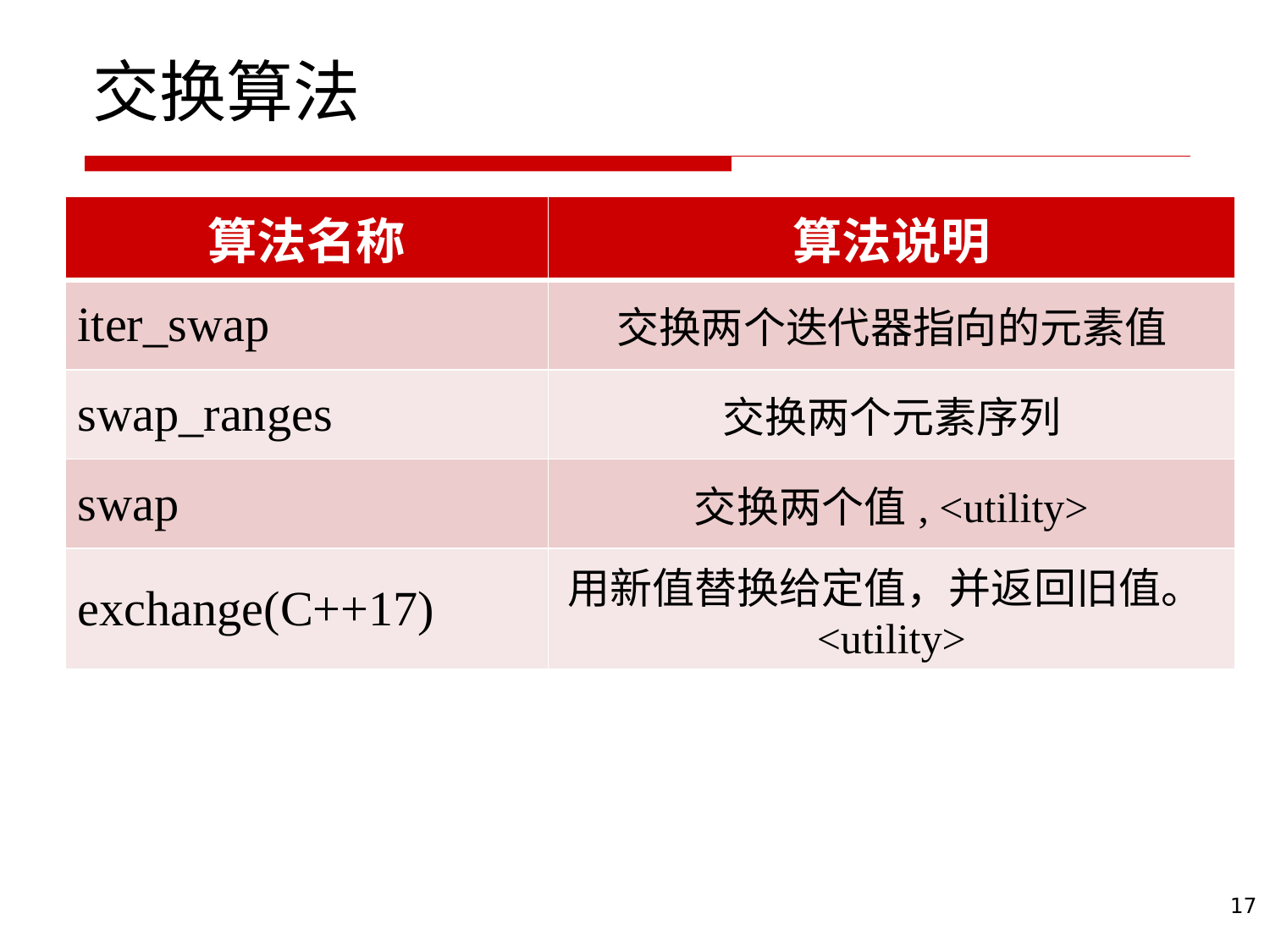

# 交换算法
| 算法名称 | 算法说明 |
| --- | --- |
| iter\_swap | 交换两个迭代器指向的元素值 |
| swap\_ranges | 交换两个元素序列 |
| swap | 交换两个值, <utility> |
| exchange(C++17) | 用新值替换给定值，并返回旧值。<utility> |
17